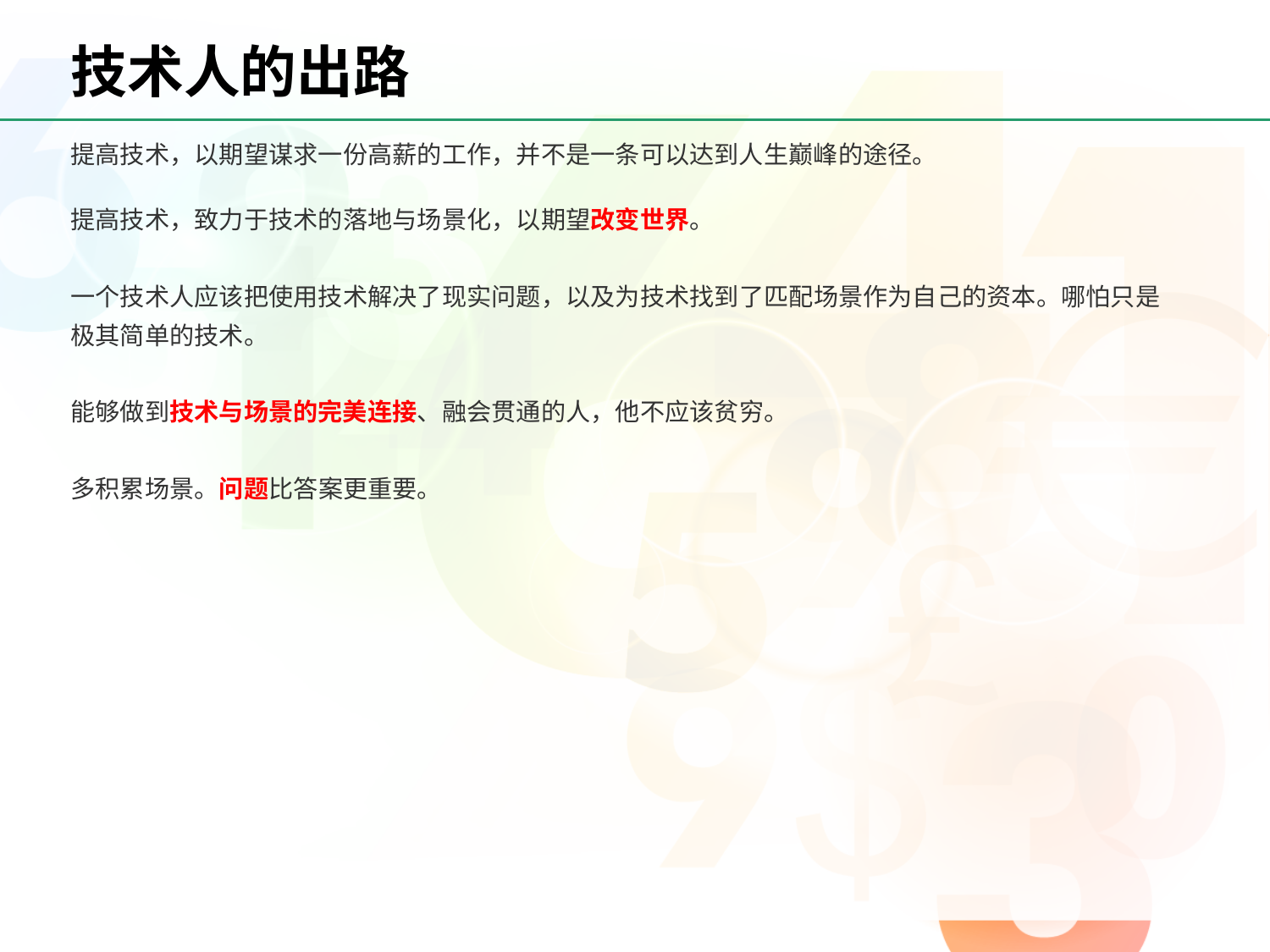

# 技术人的出路
提高技术，以期望谋求一份高薪的工作，并不是一条可以达到人生巅峰的途径。

提高技术，致力于技术的落地与场景化，以期望改变世界。

一个技术人应该把使用技术解决了现实问题，以及为技术找到了匹配场景作为自己的资本。哪怕只是极其简单的技术。

能够做到技术与场景的完美连接、融会贯通的人，他不应该贫穷。

多积累场景。问题比答案更重要。